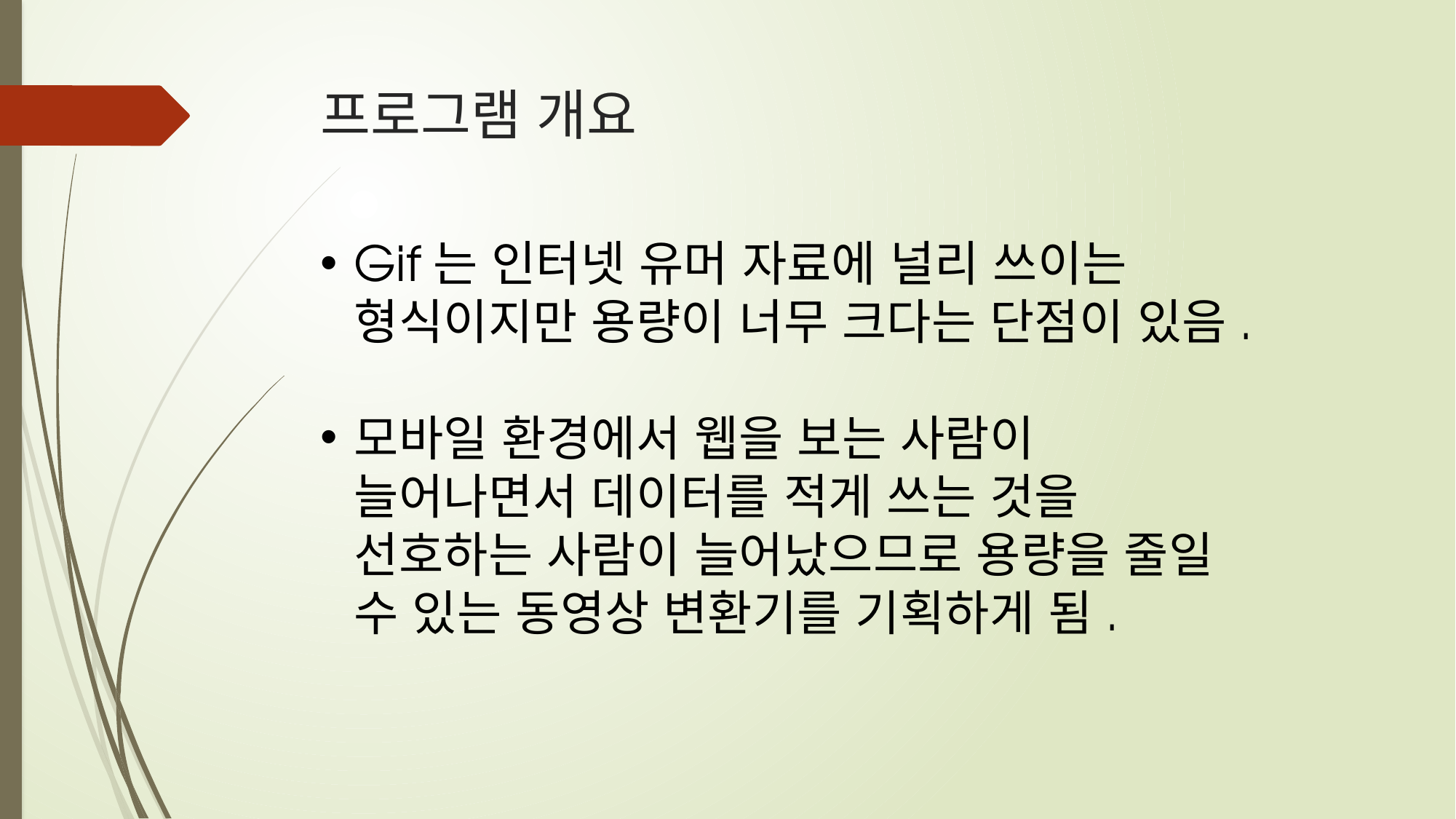

# 프로그램 개요
Gif는 인터넷 유머 자료에 널리 쓰이는 형식이지만 용량이 너무 크다는 단점이 있음.

모바일 환경에서 웹을 보는 사람이 늘어나면서 데이터를 적게 쓰는 것을 선호하는 사람이 늘어났으므로 용량을 줄일 수 있는 동영상 변환기를 기획하게 됨.